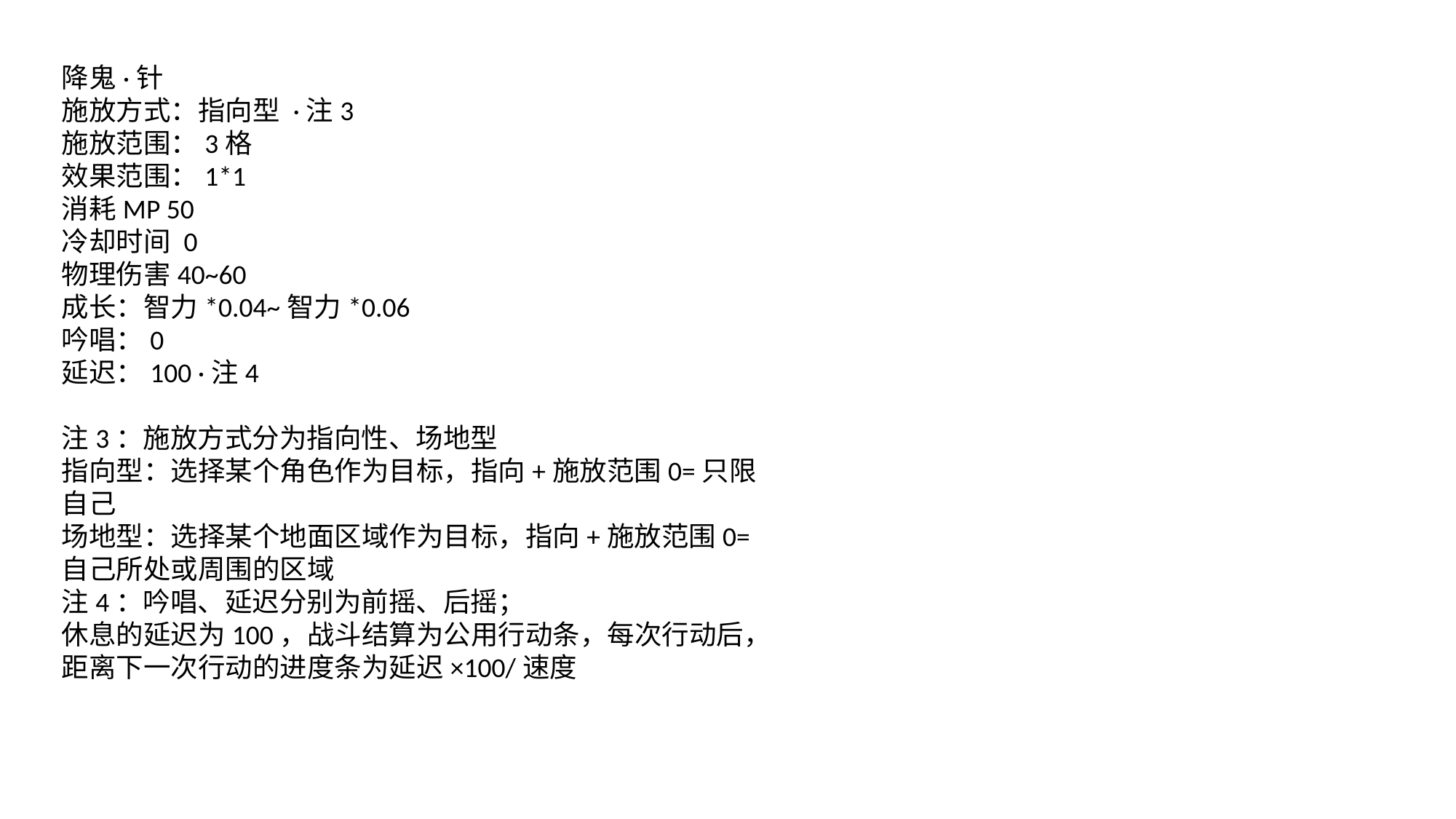

降鬼·针 
施放方式：指向型 ·注3
施放范围：3格
效果范围：1*1
消耗MP 50
冷却时间 0
物理伤害40~60
成长：智力*0.04~智力*0.06
吟唱：0
延迟：100 ·注4
注3：施放方式分为指向性、场地型
指向型：选择某个角色作为目标，指向+施放范围0=只限自己
场地型：选择某个地面区域作为目标，指向+施放范围0=自己所处或周围的区域
注4：吟唱、延迟分别为前摇、后摇；
休息的延迟为100，战斗结算为公用行动条，每次行动后，距离下一次行动的进度条为延迟×100/速度